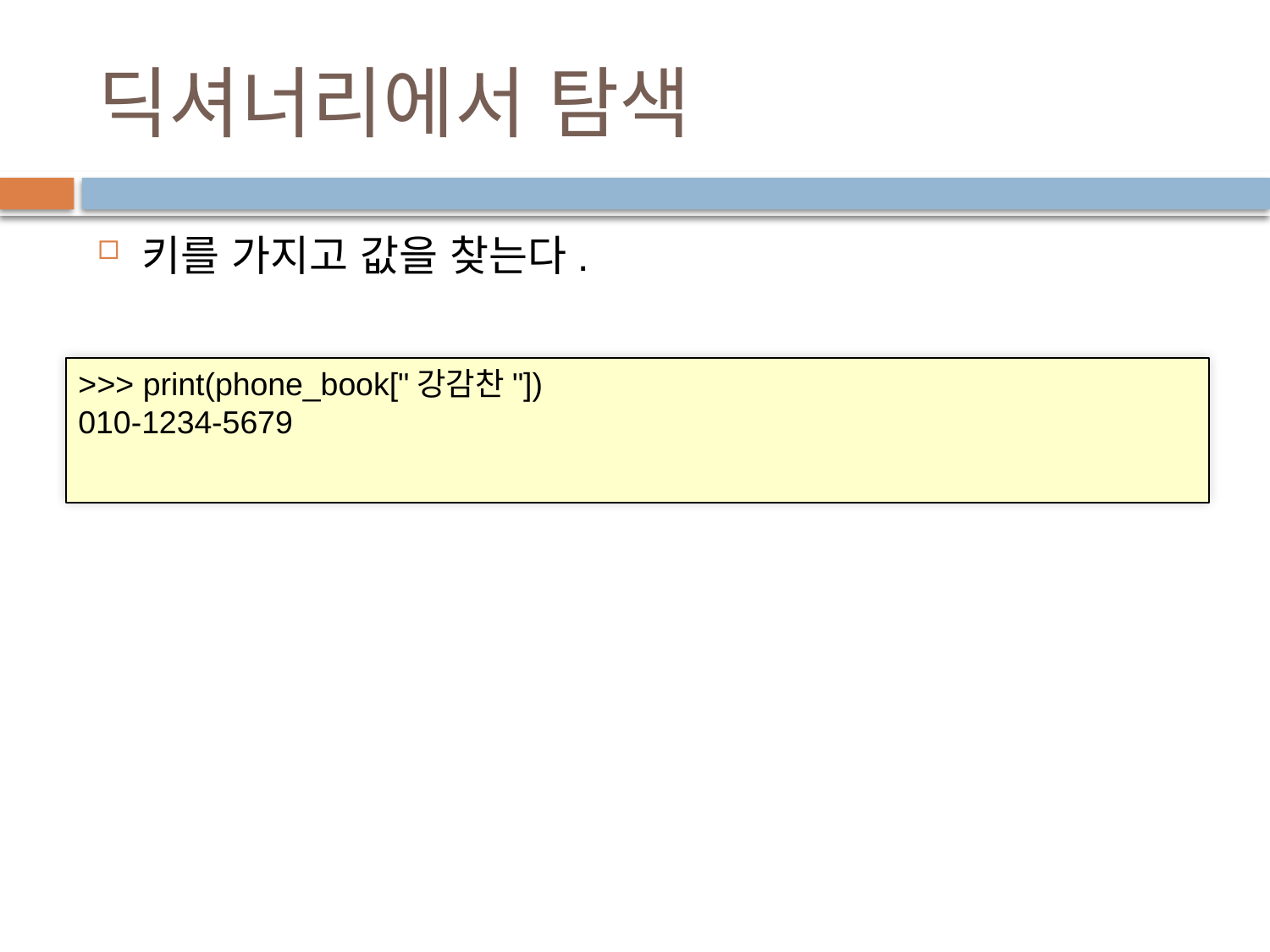

# 딕셔너리에서 탐색
키를 가지고 값을 찾는다.
>>> print(phone_book["강감찬"])
010-1234-5679